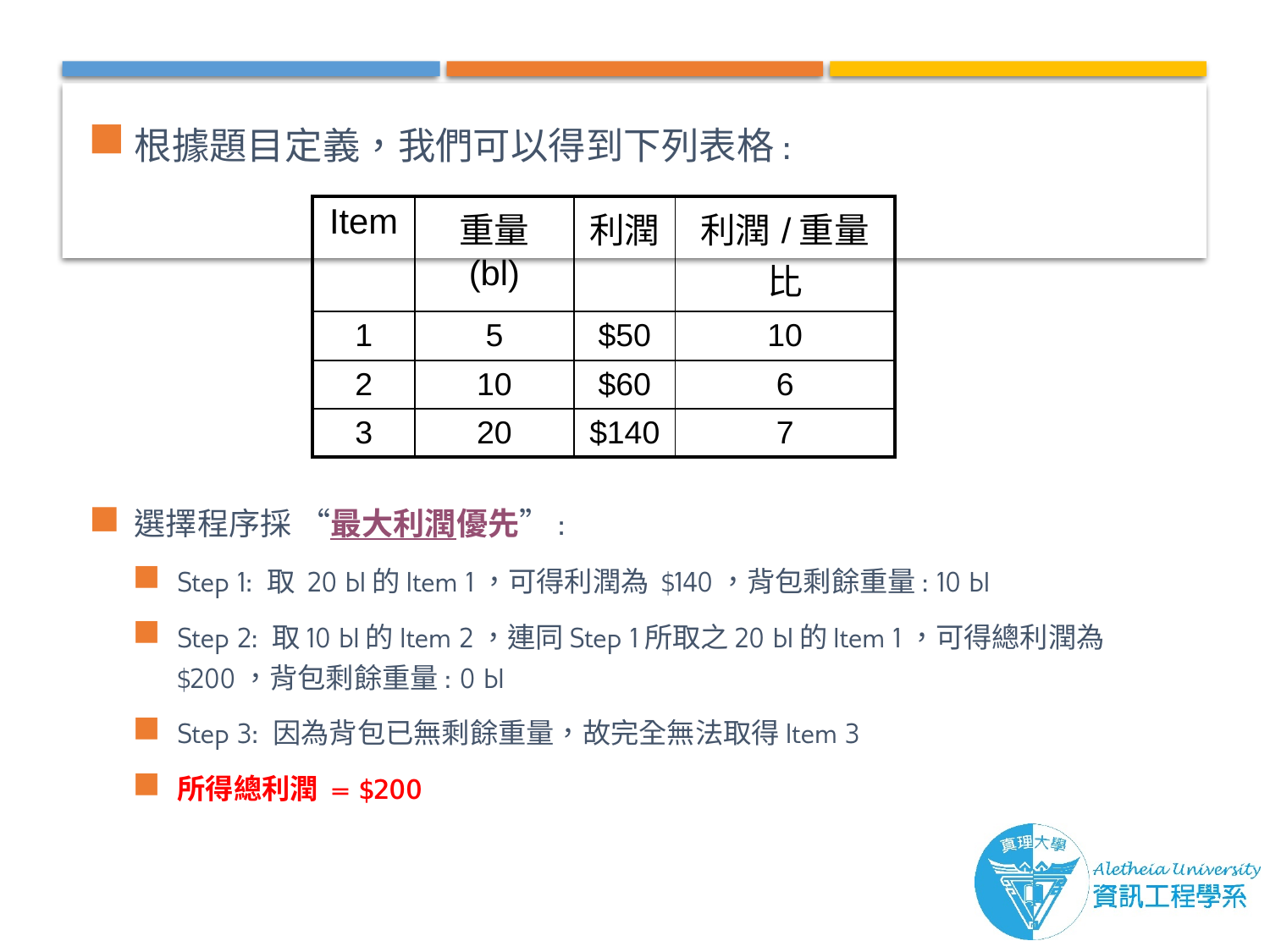

根據題目定義，我們可以得到下列表格:

選擇程序採 “最大利潤優先”:
Step 1: 取 20 bl的Item 1，可得利潤為 $140，背包剩餘重量: 10 bl
Step 2: 取10 bl的Item 2，連同Step 1所取之20 bl的Item 1，可得總利潤為 $200，背包剩餘重量: 0 bl
Step 3: 因為背包已無剩餘重量，故完全無法取得Item 3
所得總利潤 = $200
| Item | 重量 (bl) | 利潤 | 利潤/重量比 |
| --- | --- | --- | --- |
| 1 | 5 | $50 | 10 |
| 2 | 10 | $60 | 6 |
| 3 | 20 | $140 | 7 |